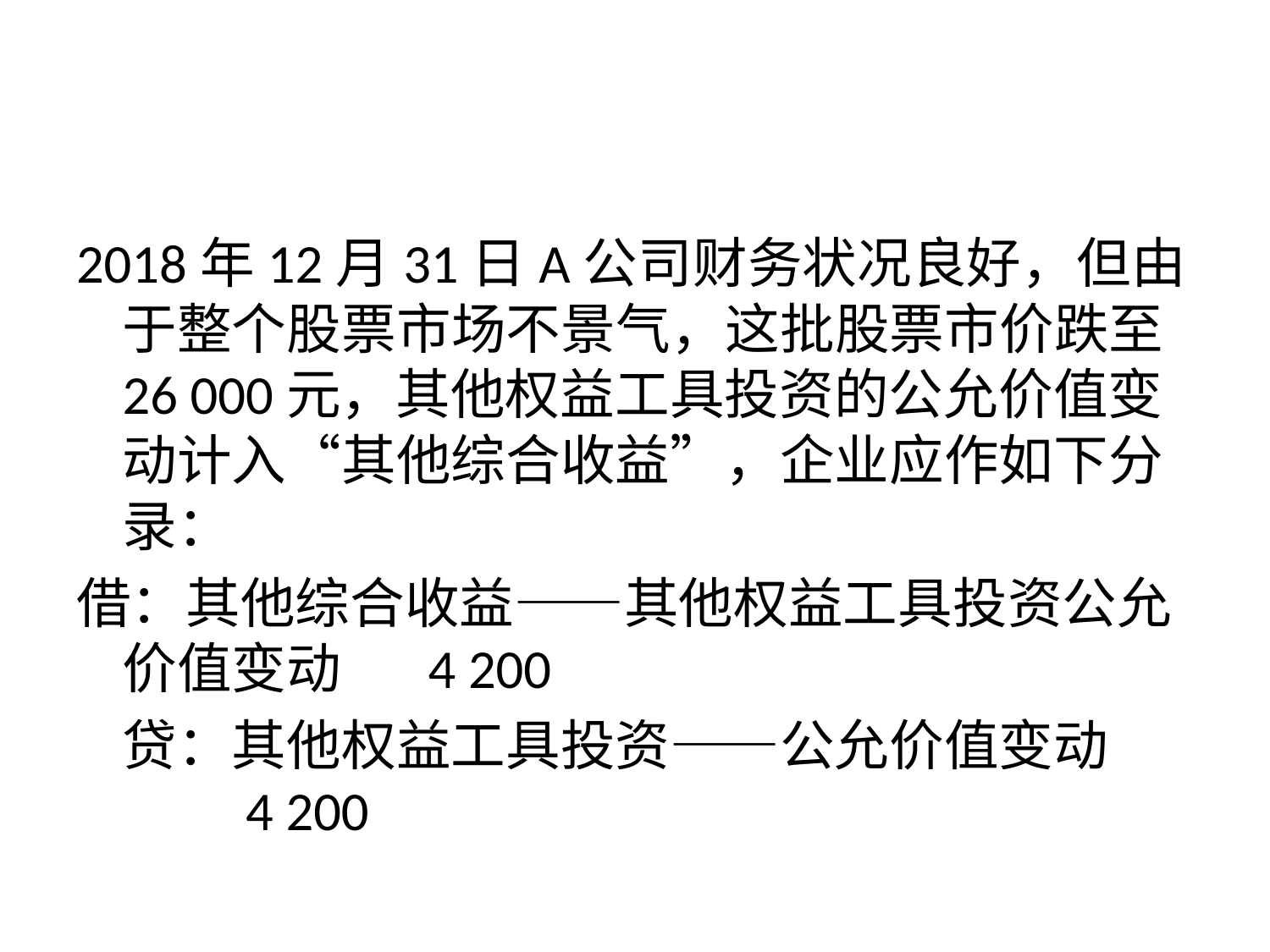

#
2018年12月31日A公司财务状况良好，但由于整个股票市场不景气，这批股票市价跌至26 000元，其他权益工具投资的公允价值变动计入“其他综合收益”，企业应作如下分录：
借：其他综合收益——其他权益工具投资公允价值变动      4 200
		贷：其他权益工具投资——公允价值变动                4 200